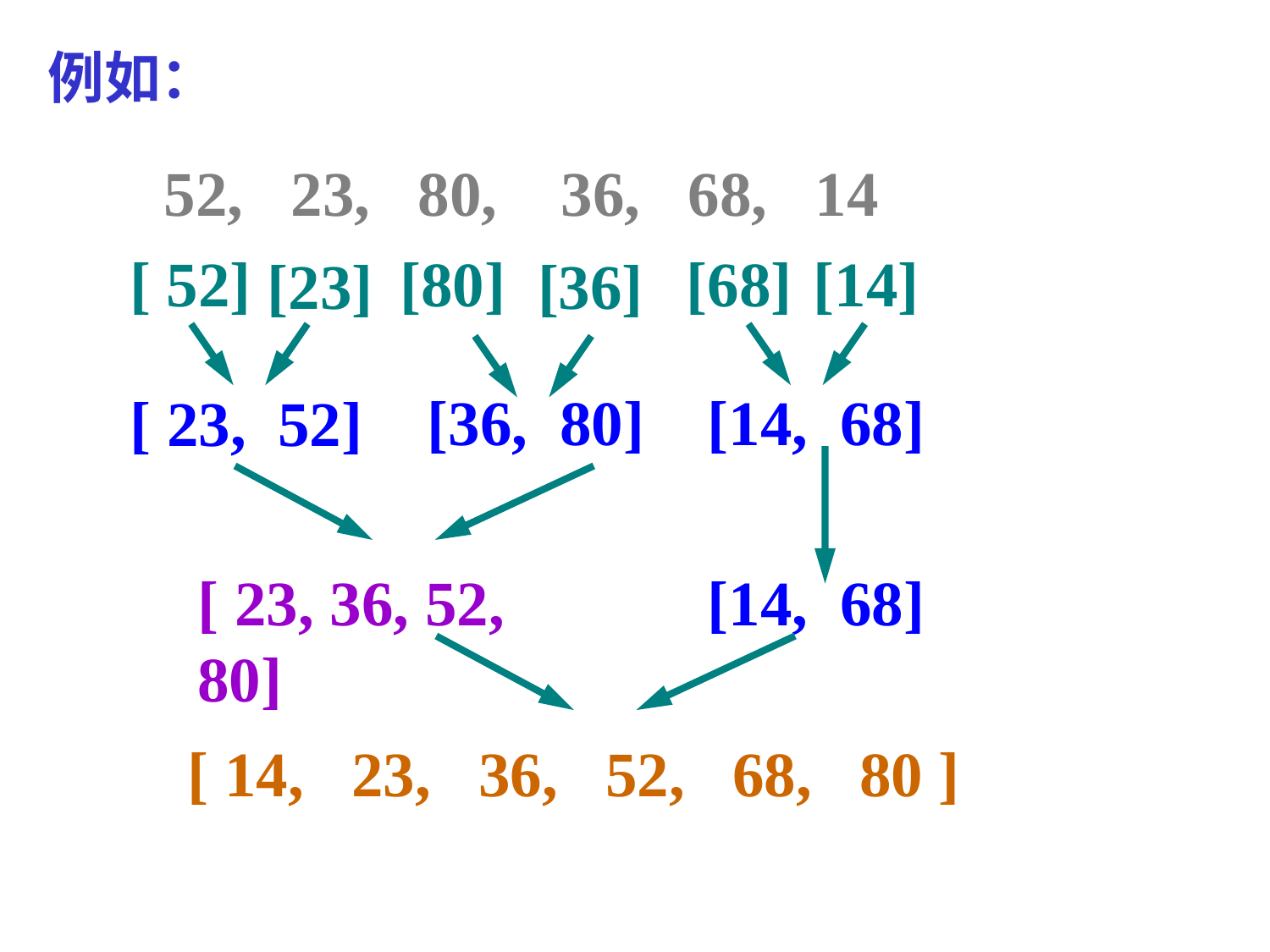

例如：
52,   23,   80,    36,   68,   14
[14]
[ 52]
 [80]
[68]
[23]
[36]

[36,  80]
[14,  68]
[ 23,  52]

[ 23, 36, 52,  80]
[14,  68]

[ 14,   23,   36,   52,   68,   80 ]